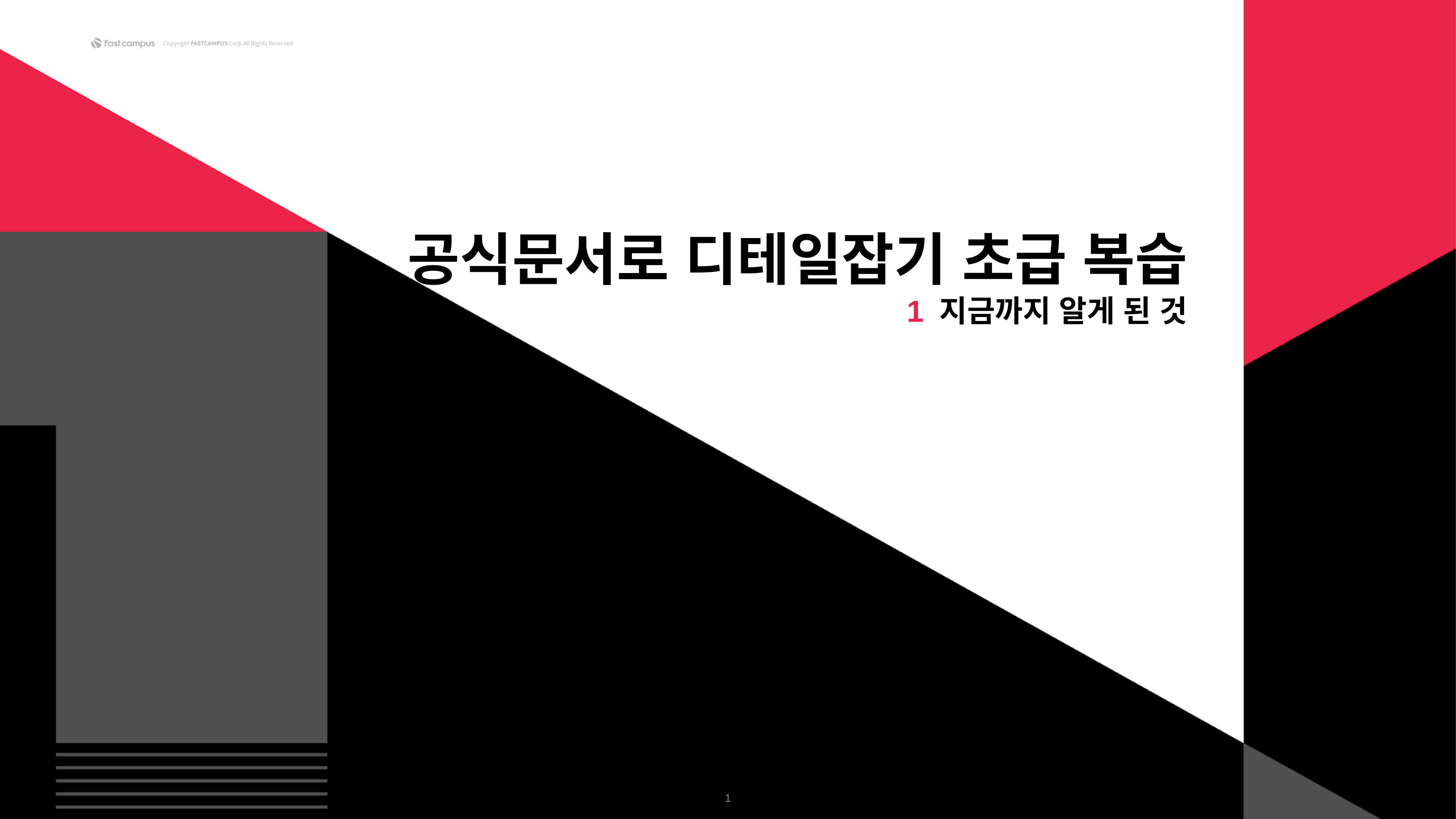

공식문서로 디테일잡기 초급 복습
1 지금까지 알게 된 것
1